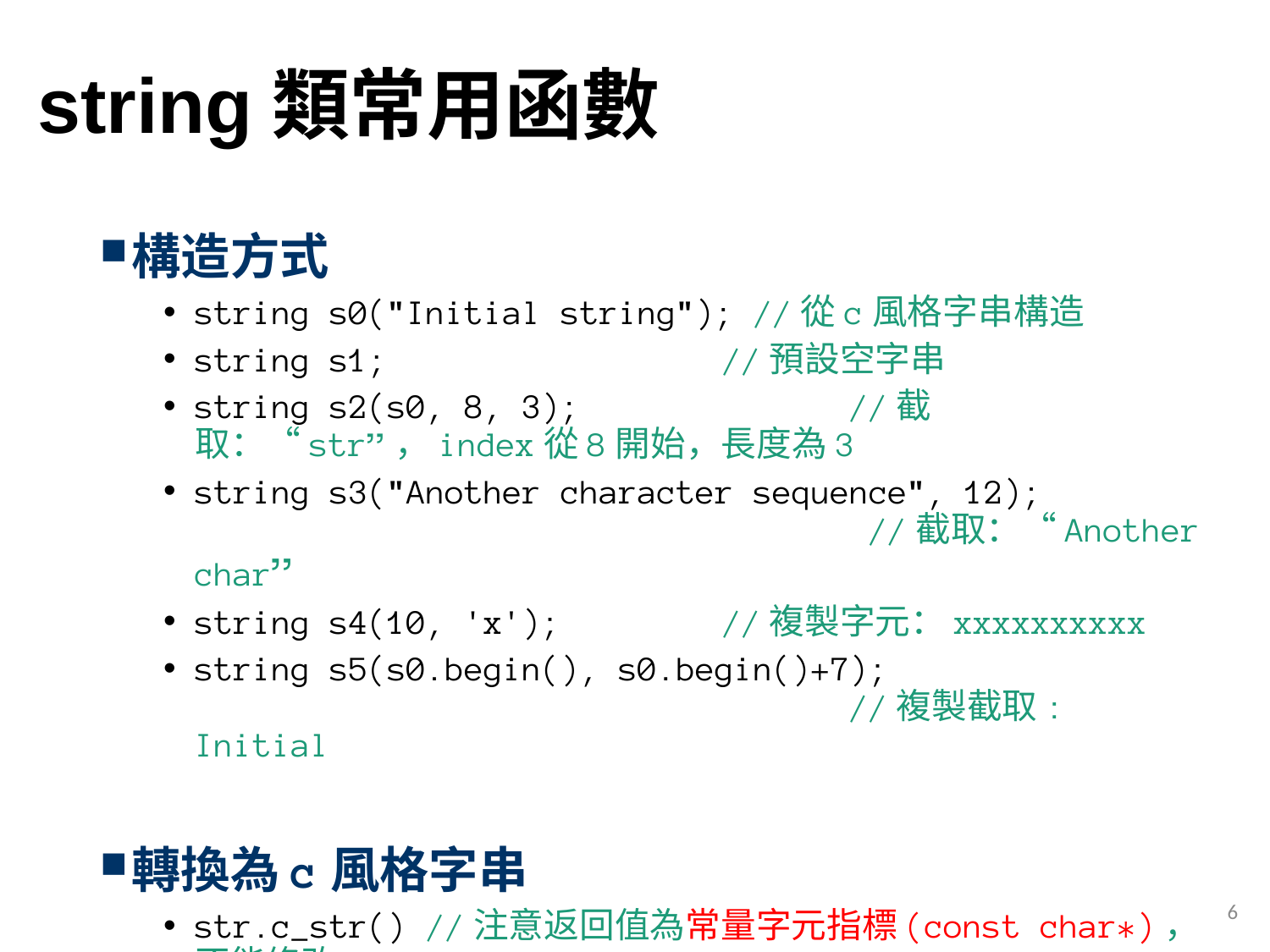

# string類常用函數
構造方式
string s0("Initial string"); //從c風格字串構造
string s1;			 //預設空字串
string s2(s0, 8, 3);		 //截取：“str”，index從8開始，長度為3
string s3("Another character sequence", 12);
					  //截取：“Another char”
string s4(10, 'x');		 //複製字元：xxxxxxxxxx
string s5(s0.begin(), s0.begin()+7);
					 //複製截取: Initial

轉換為c風格字串
str.c_str() //注意返回值為常量字元指標(const char*)，不能修改

6